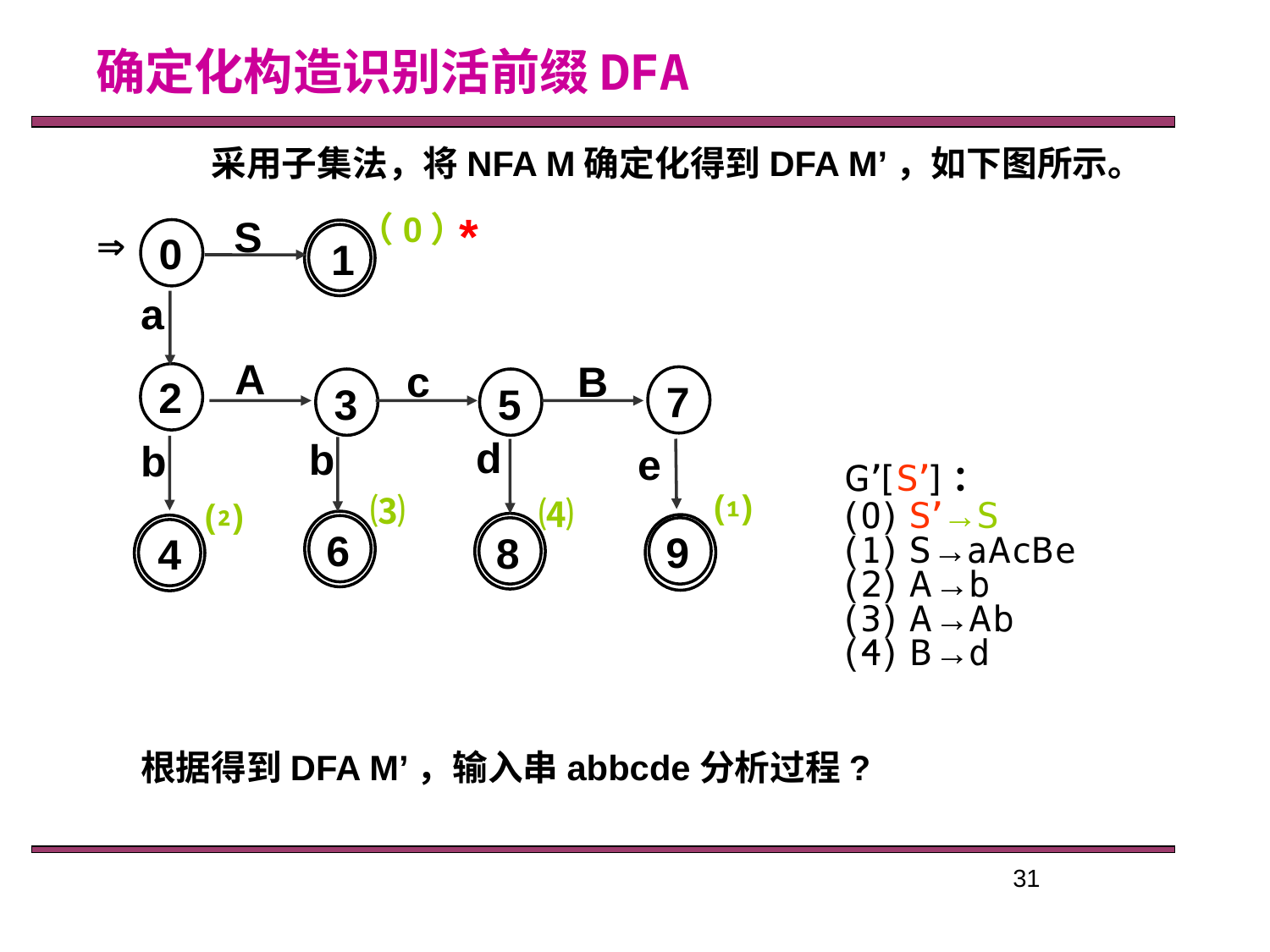

确定化构造识别活前缀DFA
       采用子集法，将NFA M确定化得到DFA M’，如下图所示。
*
（0）
S
⇒

1
0

a

A
c
B

2

7

3

5

d
b
b
e

⑴
⑶
⑷

8
⑵

4

9
6
| G’[S’]： (0) S’→S (1) S→aAcBe (2) A→b (3) A→Ab (4) B→d |
| --- |
根据得到DFA M’，输入串abbcde分析过程?
31